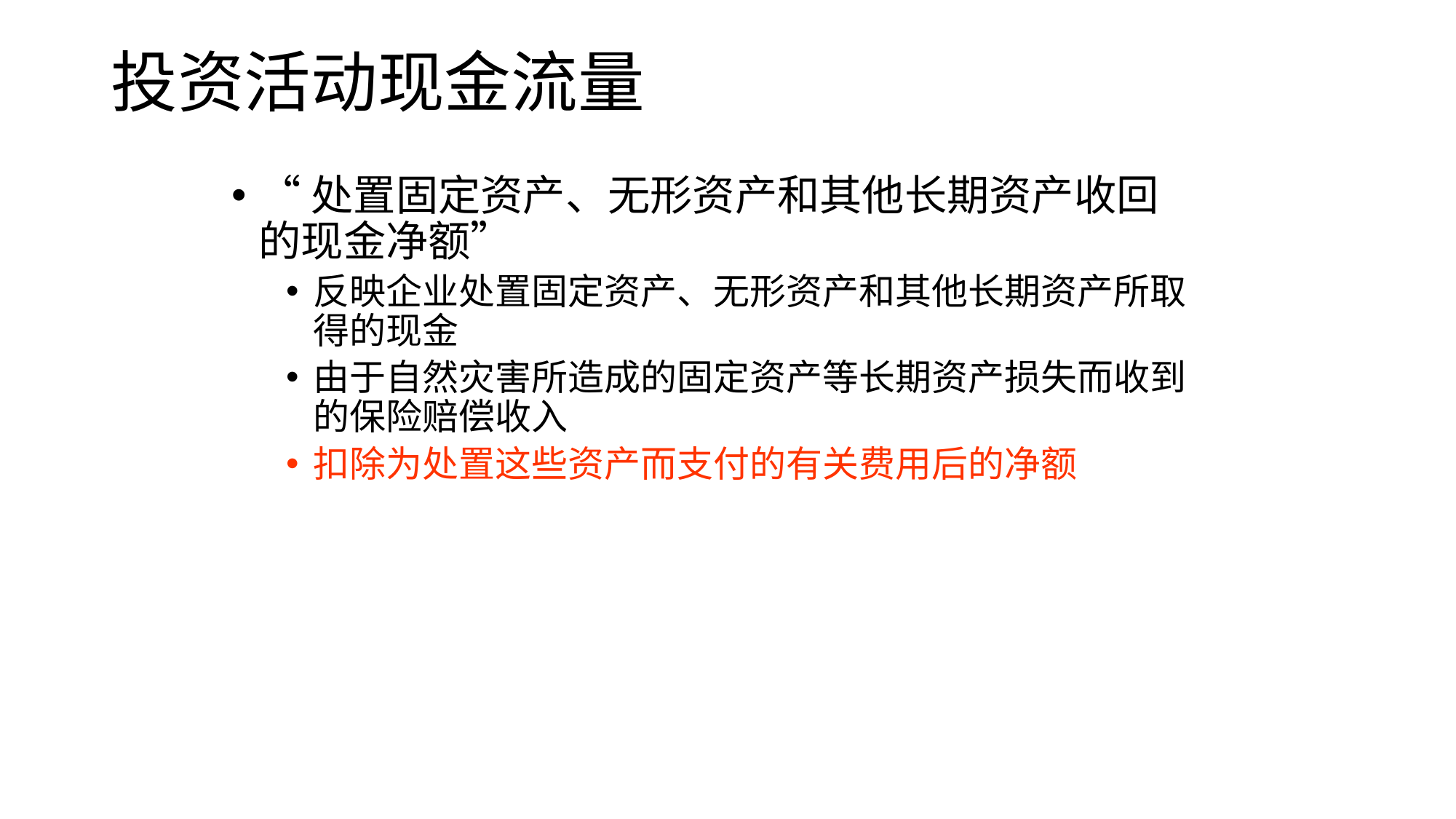

# 投资活动现金流量
“处置固定资产、无形资产和其他长期资产收回的现金净额”
反映企业处置固定资产、无形资产和其他长期资产所取得的现金
由于自然灾害所造成的固定资产等长期资产损失而收到的保险赔偿收入
扣除为处置这些资产而支付的有关费用后的净额
2023/3/30
53